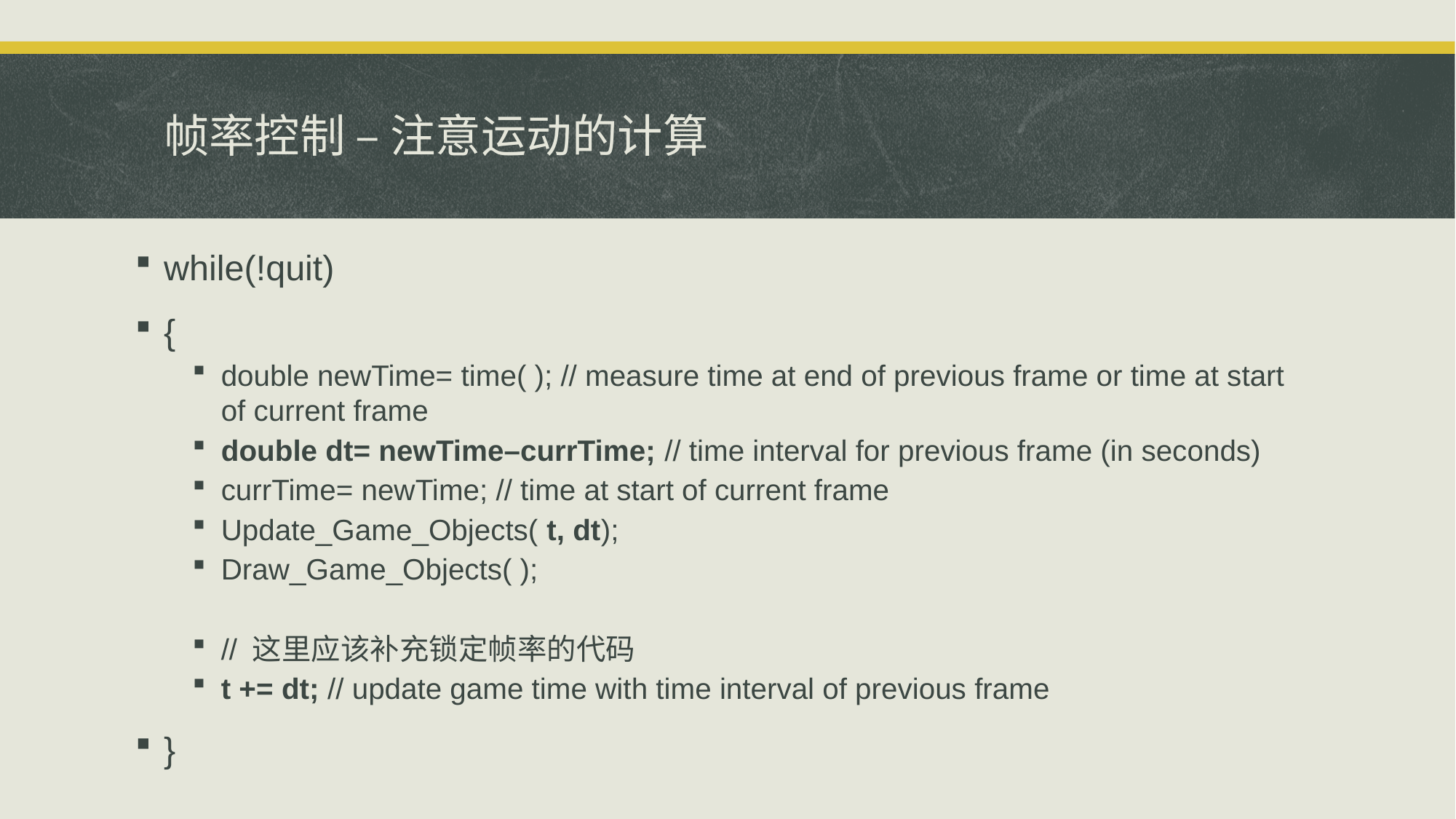

# 帧率控制 – 注意运动的计算
while(!quit)
{
double newTime= time( ); // measure time at end of previous frame or time at start of current frame
double dt= newTime–currTime; // time interval for previous frame (in seconds)
currTime= newTime; // time at start of current frame
Update_Game_Objects( t, dt);
Draw_Game_Objects( );

// 这里应该补充锁定帧率的代码
t += dt; // update game time with time interval of previous frame
}